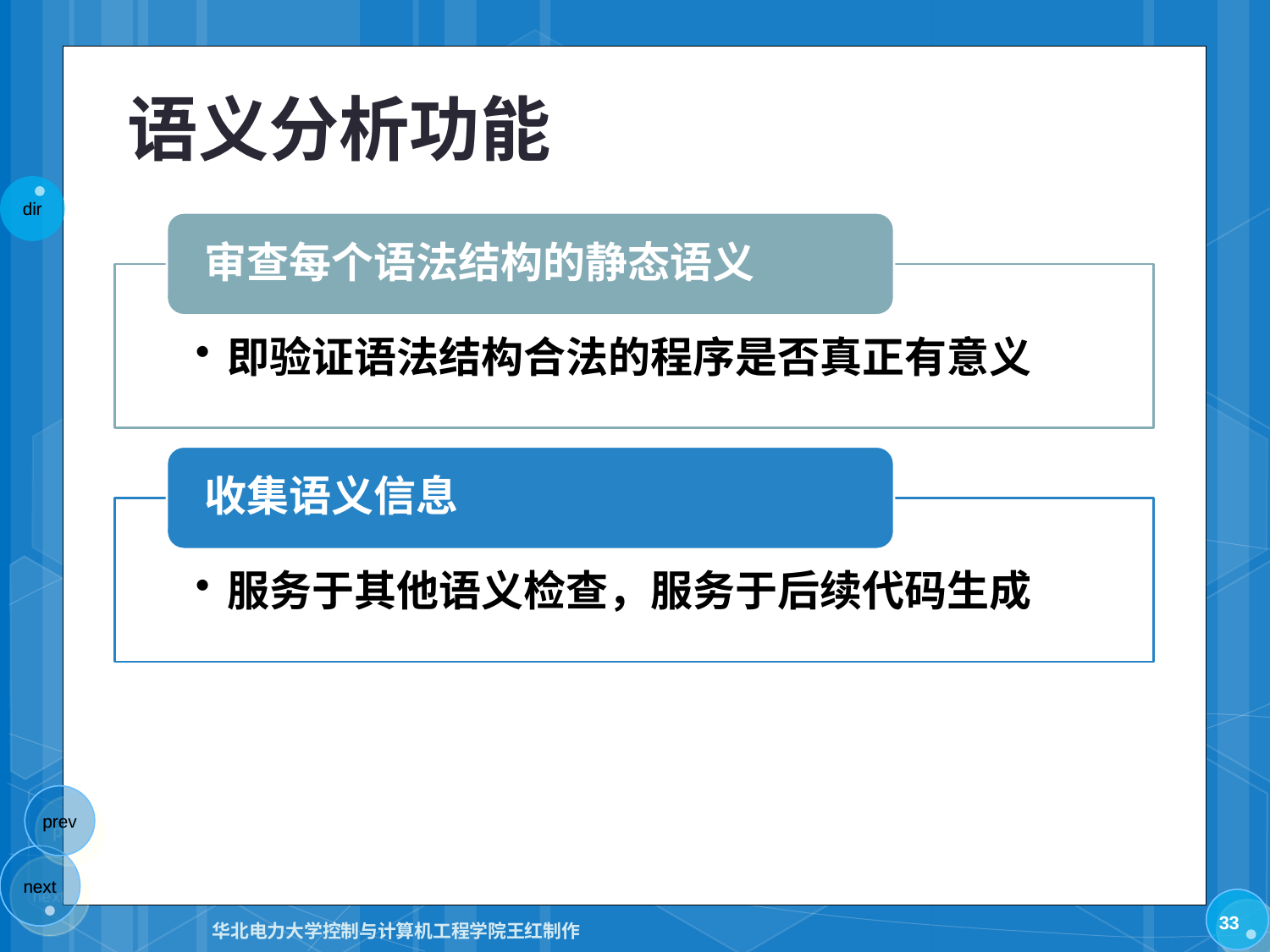

# 语义分析功能
即验证语法结构合法的程序是否真正有意义
审查每个语法结构的静态语义
服务于其他语义检查，服务于后续代码生成
收集语义信息
33
华北电力大学控制与计算机工程学院王红制作